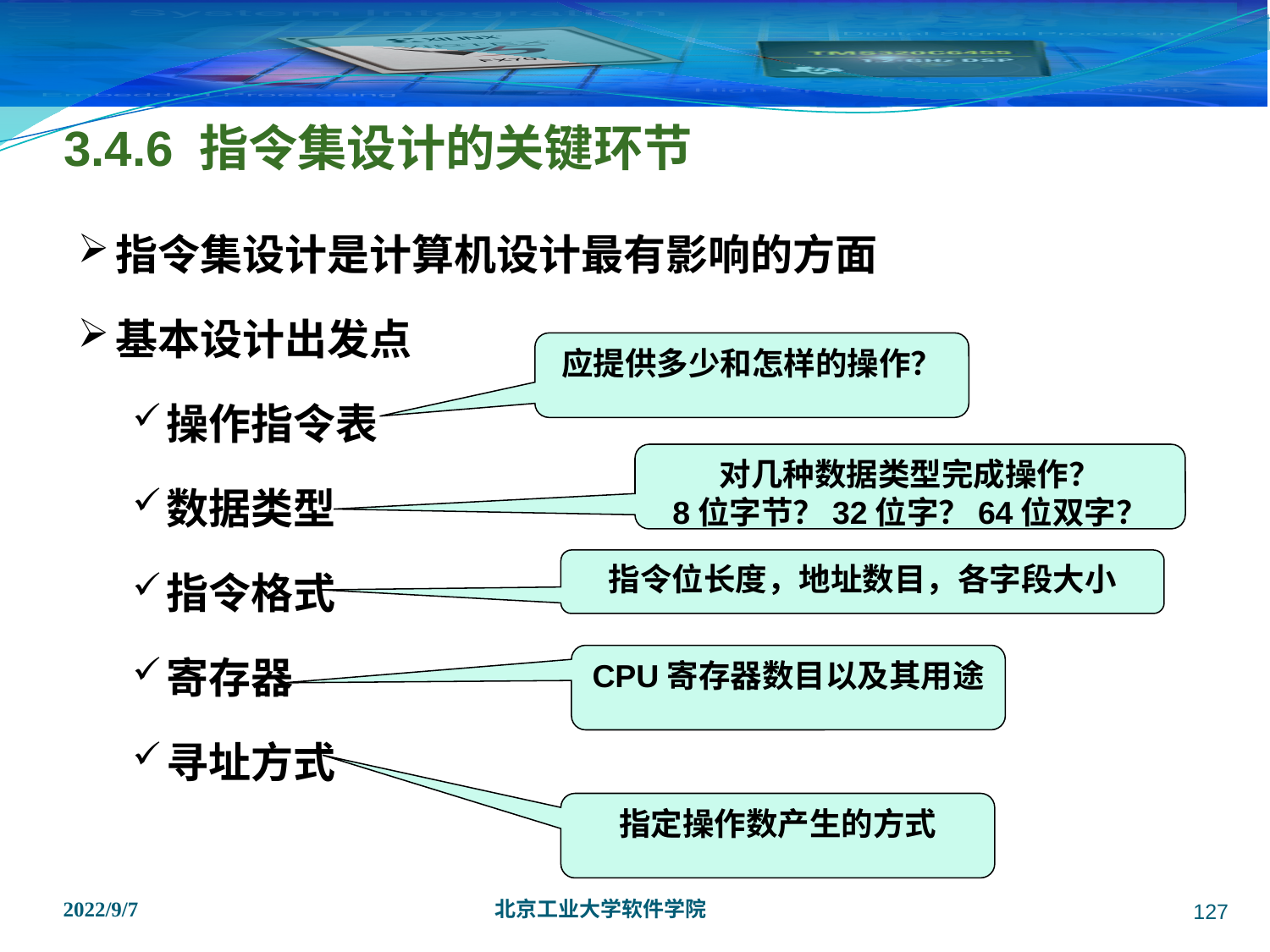

# 3.4.6 指令集设计的关键环节
指令集设计是计算机设计最有影响的方面
基本设计出发点
操作指令表
数据类型
指令格式
寄存器
寻址方式
应提供多少和怎样的操作？
对几种数据类型完成操作？
8位字节？32位字？64位双字？
指令位长度，地址数目，各字段大小
CPU寄存器数目以及其用途
指定操作数产生的方式